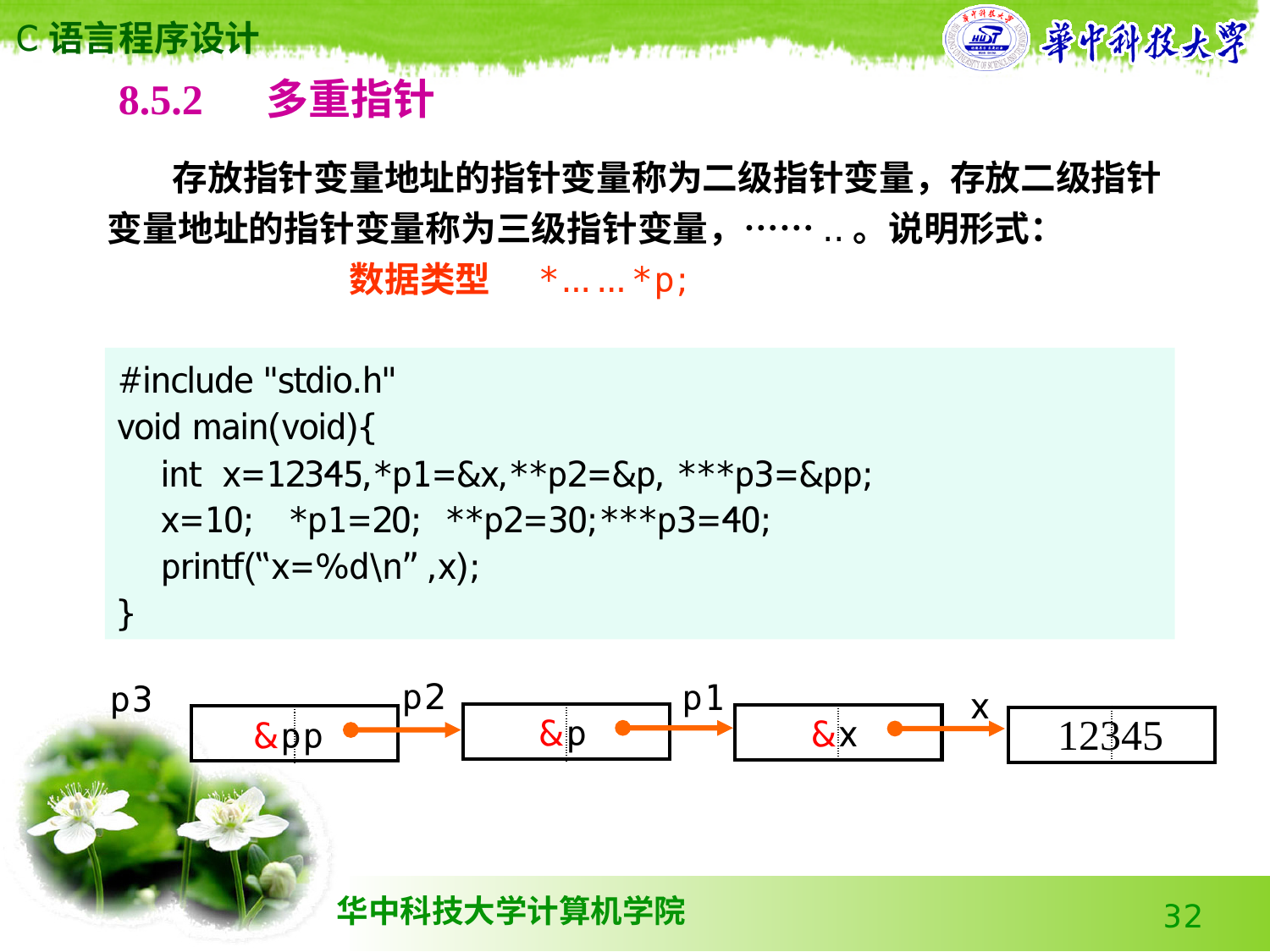

8.5.2 　多重指针
       存放指针变量地址的指针变量称为二级指针变量，存放二级指针变量地址的指针变量称为三级指针变量，……..。说明形式：
                             数据类型     *……*p;
#include "stdio.h"
void main(void){
    int  x=12345,*p1=&x,**p2=&p, ***p3=&pp;
    x=10;   *p1=20;  **p2=30;***p3=40;
    printf(“x=%d\n” ,x);
}

p2
p1
p3
x
12345
|  |  |
| --- | --- |
|  |  |
| --- | --- |
&p
&x
|  |  |
| --- | --- |
&pp
|  |  |
| --- | --- |

32